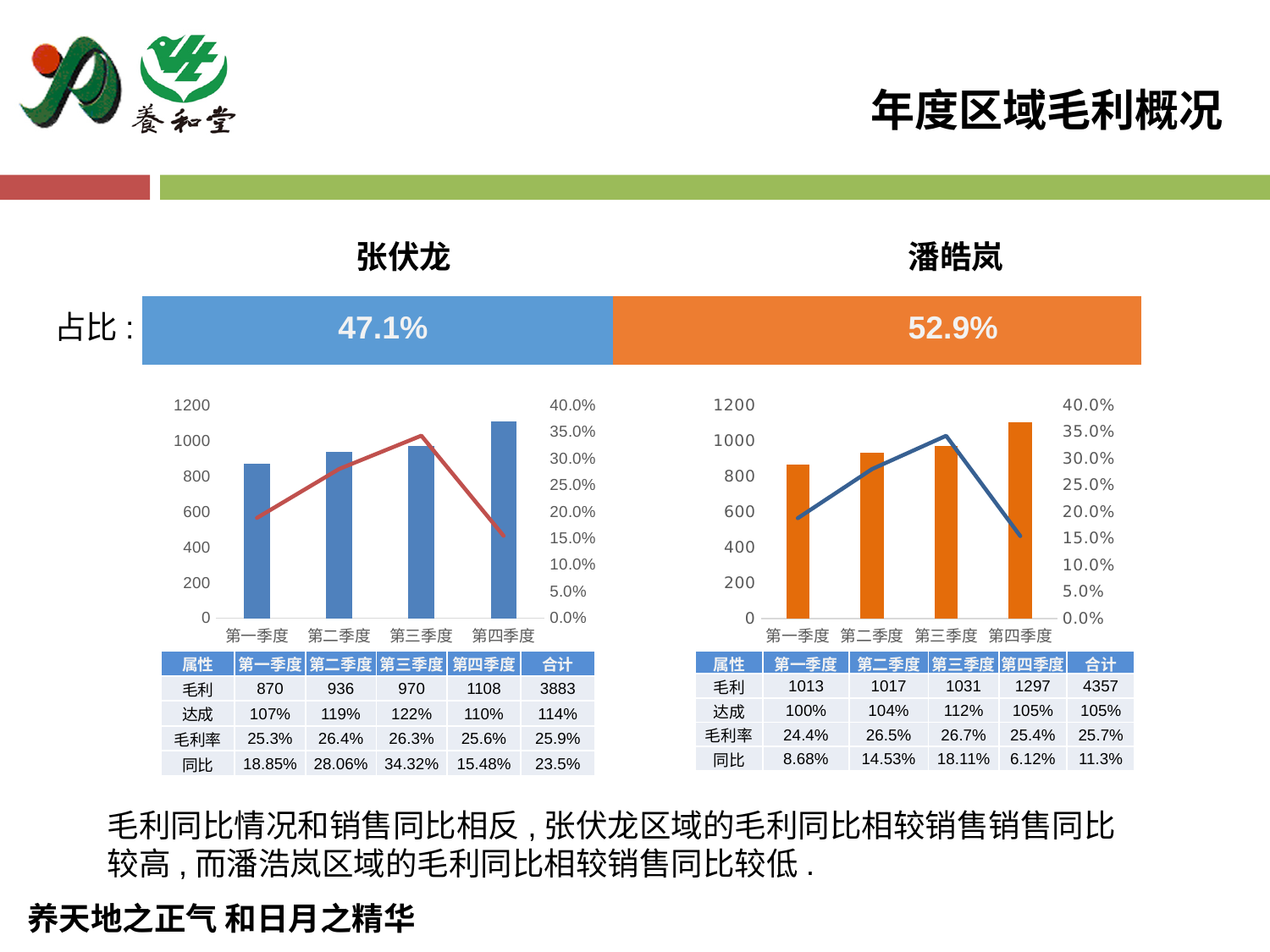

年度区域毛利概况

### Chart

| Category |  |  |
|---|---|---|
张伏龙
潘皓岚
占比:
47.1%
52.9%

### Chart

| Category |  |  |
|---|---|---|
| 第一季度 | 869.6625445037216 | 0.1885219584280926 |
| 第二季度 | 935.9483195041253 | 0.2806023135225948 |
| 第三季度 | 969.9882245523538 | 0.343176797360903 |
| 第四季度 | 1107.6878409459976 | 0.15484223494740346 |

### Chart

| Category |  |  |
|---|---|---|
| 第一季度 | 869.6625445037216 | 0.1885219584280926 |
| 第二季度 | 935.9483195041253 | 0.2806023135225948 |
| 第三季度 | 969.9882245523538 | 0.343176797360903 |
| 第四季度 | 1107.6878409459976 | 0.15484223494740346 |
| 属性 | 第一季度 | 第二季度 | 第三季度 | 第四季度 | 合计 |
| --- | --- | --- | --- | --- | --- |
| 毛利 | 1013 | 1017 | 1031 | 1297 | 4357 |
| 达成 | 100% | 104% | 112% | 105% | 105% |
| 毛利率 | 24.4% | 26.5% | 26.7% | 25.4% | 25.7% |
| 同比 | 8.68% | 14.53% | 18.11% | 6.12% | 11.3% |
| 属性 | 第一季度 | 第二季度 | 第三季度 | 第四季度 | 合计 |
| --- | --- | --- | --- | --- | --- |
| 毛利 | 870 | 936 | 970 | 1108 | 3883 |
| 达成 | 107% | 119% | 122% | 110% | 114% |
| 毛利率 | 25.3% | 26.4% | 26.3% | 25.6% | 25.9% |
| 同比 | 18.85% | 28.06% | 34.32% | 15.48% | 23.5% |
毛利同比情况和销售同比相反,张伏龙区域的毛利同比相较销售销售同比较高,而潘浩岚区域的毛利同比相较销售同比较低.